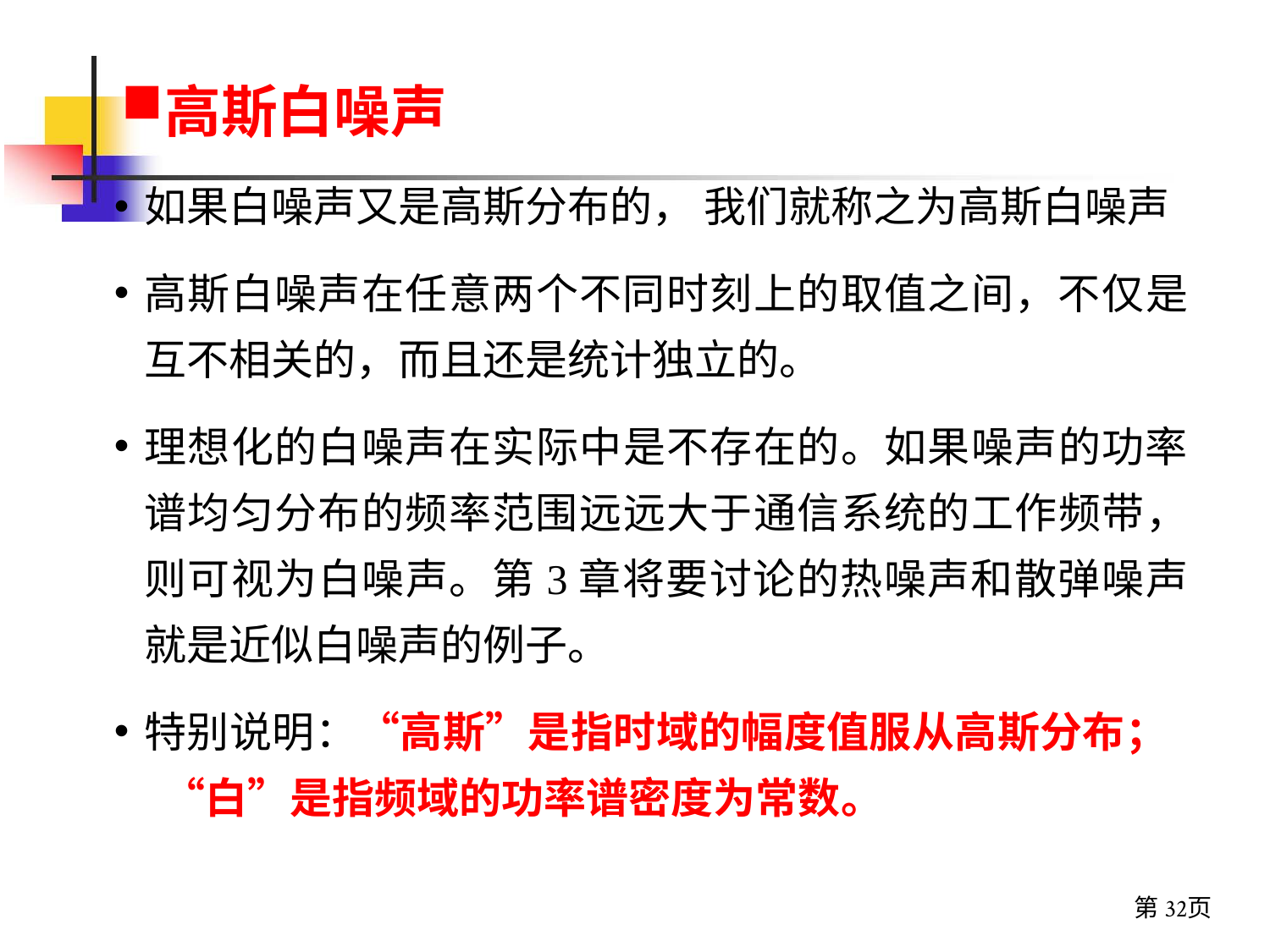

高斯白噪声
如果白噪声又是高斯分布的， 我们就称之为高斯白噪声
高斯白噪声在任意两个不同时刻上的取值之间，不仅是互不相关的，而且还是统计独立的。
理想化的白噪声在实际中是不存在的。如果噪声的功率谱均匀分布的频率范围远远大于通信系统的工作频带，则可视为白噪声。第3章将要讨论的热噪声和散弹噪声就是近似白噪声的例子。
特别说明：“高斯”是指时域的幅度值服从高斯分布；     “白”是指频域的功率谱密度为常数。
第32页